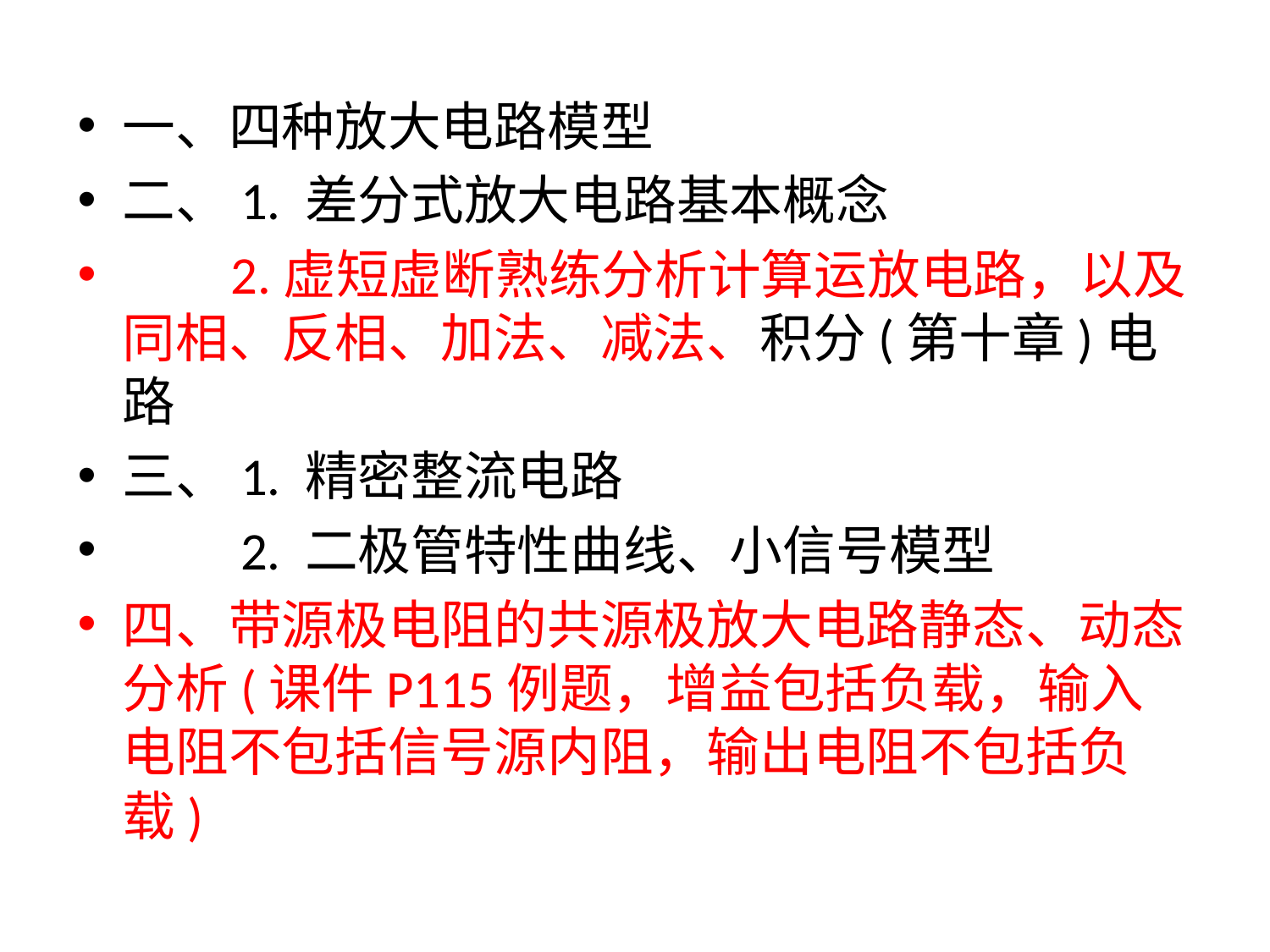

一、四种放大电路模型
二、1. 差分式放大电路基本概念
         2.虚短虚断熟练分析计算运放电路，以及同相、反相、加法、减法、积分(第十章)电路
三、1. 精密整流电路
　　2. 二极管特性曲线、小信号模型
四、带源极电阻的共源极放大电路静态、动态分析(课件P115例题，增益包括负载，输入电阻不包括信号源内阻，输出电阻不包括负载)